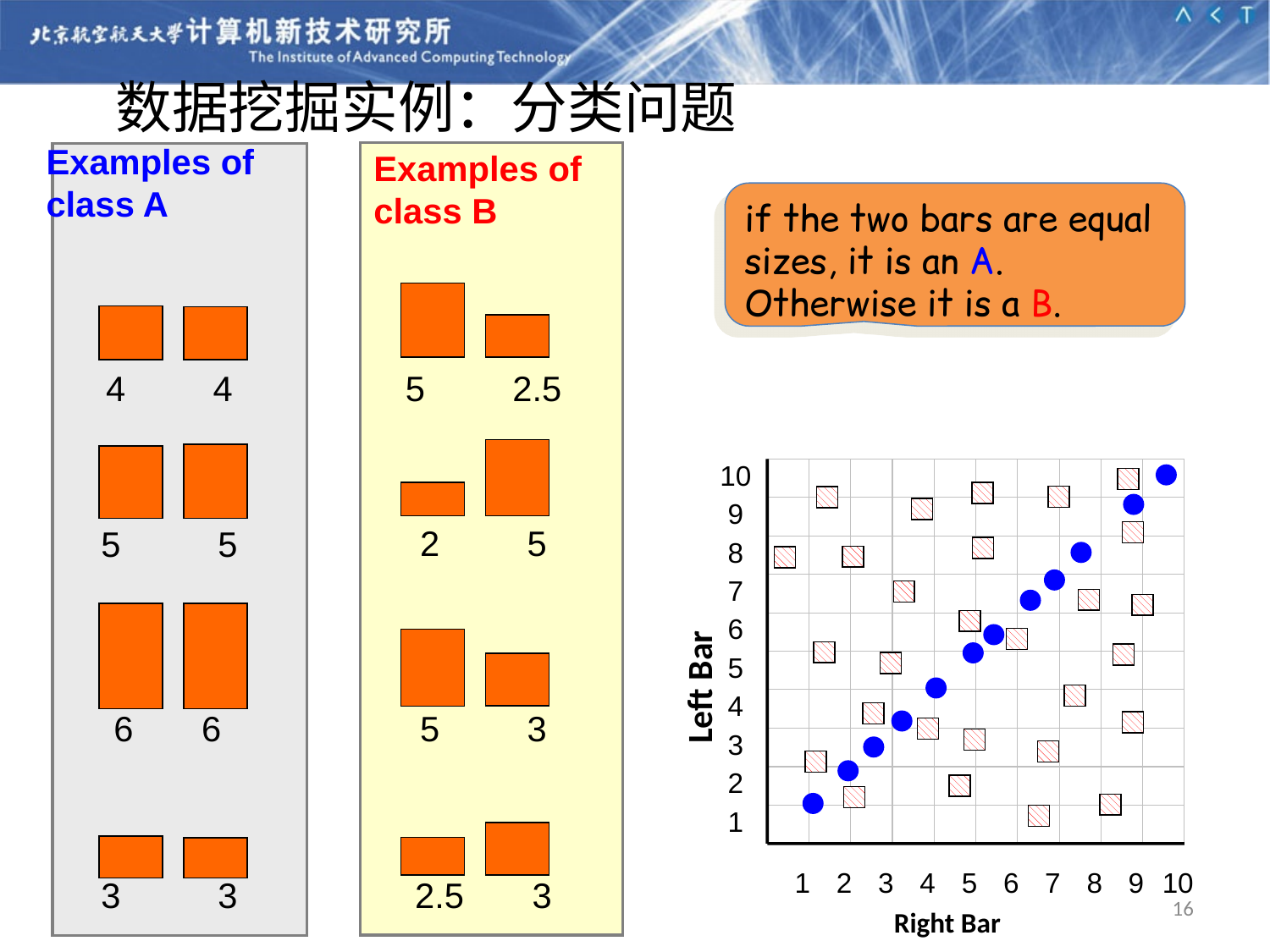

数据挖掘实例：分类问题
Examples of class A
Examples of class B

if the two bars are equal sizes, it is an A. Otherwise it is a B.

5         2.5
2         5
5         3
2.5       3
4         4

10

9

8

7

6

Left Bar
5

4

3

2

1

1
2
3
4
5
6
7
8
10
9
Right Bar

5          5

6       6

3          3
16